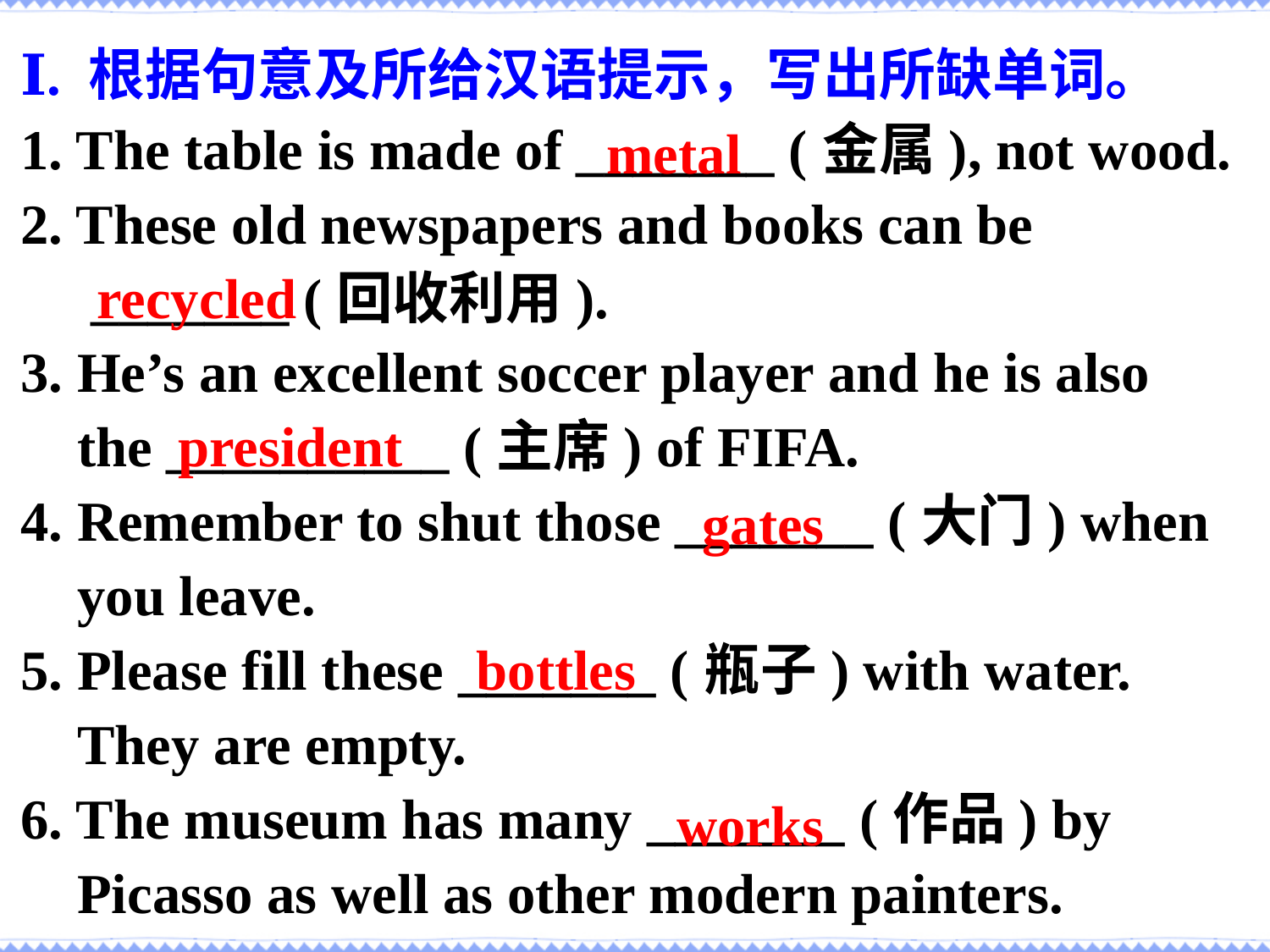

Ⅰ. 根据句意及所给汉语提示，写出所缺单词。
1. The table is made of _______ (金属), not wood.
2. These old newspapers and books can be
     _______ (回收利用).
3. He’s an excellent soccer player and he is also
    the __________ (主席) of FIFA.
4. Remember to shut those _______ (大门) when
    you leave.
5. Please fill these _______ (瓶子) with water.
    They are empty.
6. The museum has many _______ (作品) by
    Picasso as well as other modern painters.
metal
recycled
president
gates
bottles
works